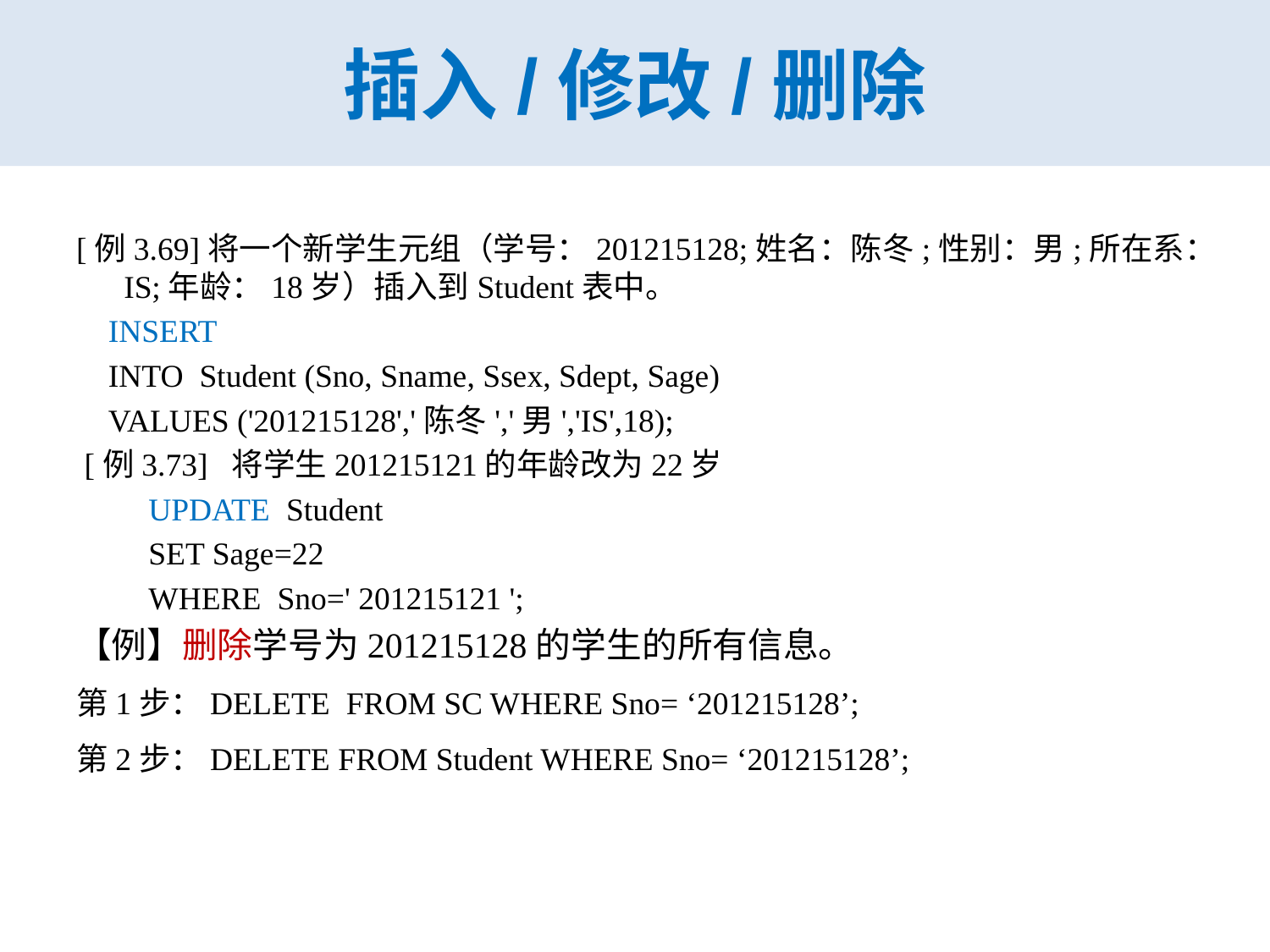

# 插入/修改/删除
[例3.69]将一个新学生元组（学号：201215128;姓名：陈冬;性别：男;所在系：IS;年龄：18岁）插入到Student表中。
    INSERT
    INTO  Student (Sno, Sname, Ssex, Sdept, Sage)
    VALUES ('201215128','陈冬','男','IS',18);
 [例3.73]  将学生201215121的年龄改为22岁
         UPDATE  Student
         SET Sage=22
         WHERE  Sno=' 201215121 ';
【例】删除学号为201215128的学生的所有信息。
第1步：DELETE  FROM SC WHERE Sno= ‘201215128’;
第2步：DELETE FROM Student WHERE Sno= ‘201215128’;